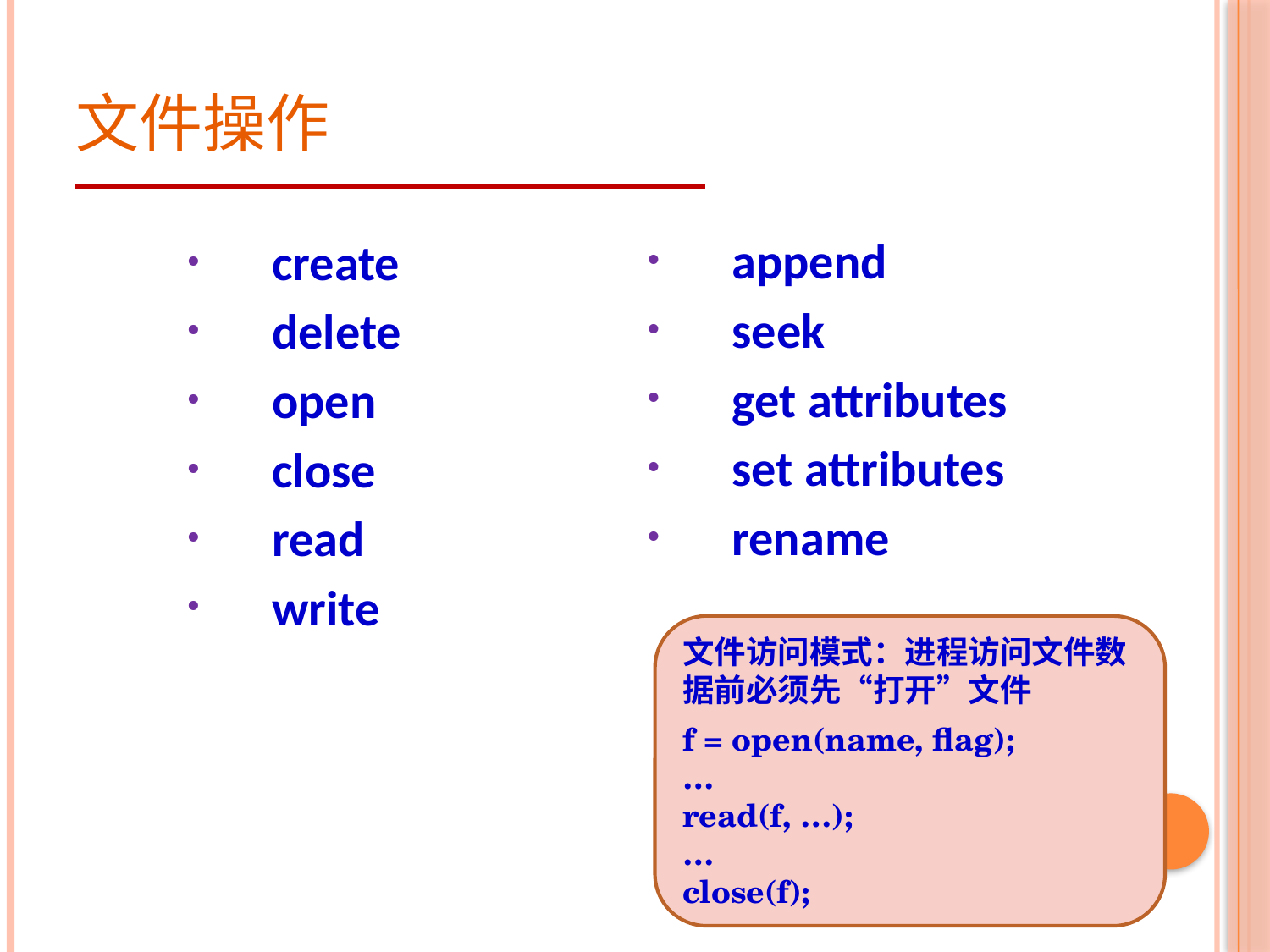

# 文件操作
append
seek
get attributes
set attributes
rename

create
delete
open
close
read
write
文件访问模式：进程访问文件数据前必须先“打开”文件
f = open(name, flag);
…
read(f, …);
…
close(f);